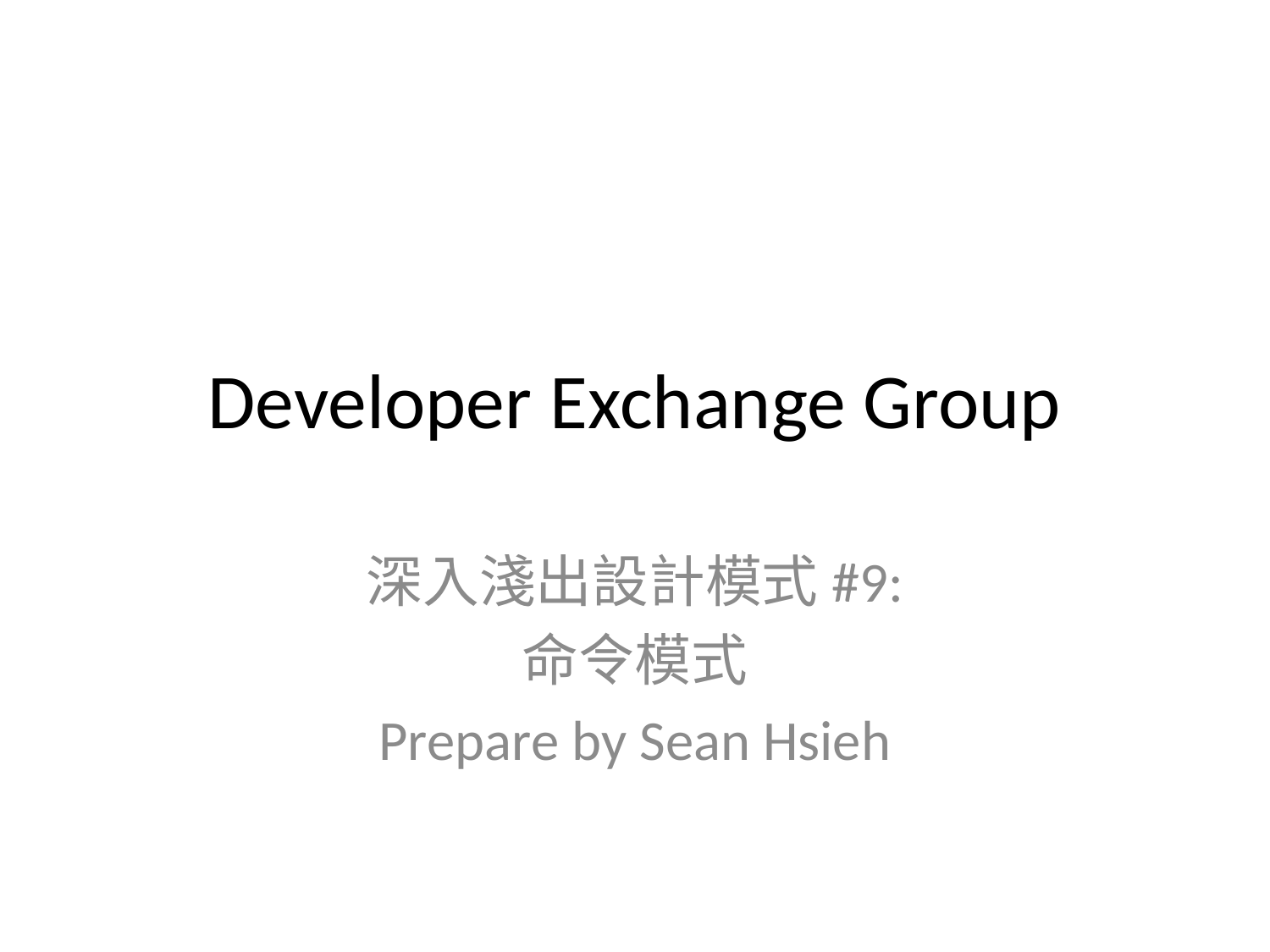

# Developer Exchange Group
深入淺出設計模式#9:
命令模式
Prepare by Sean Hsieh